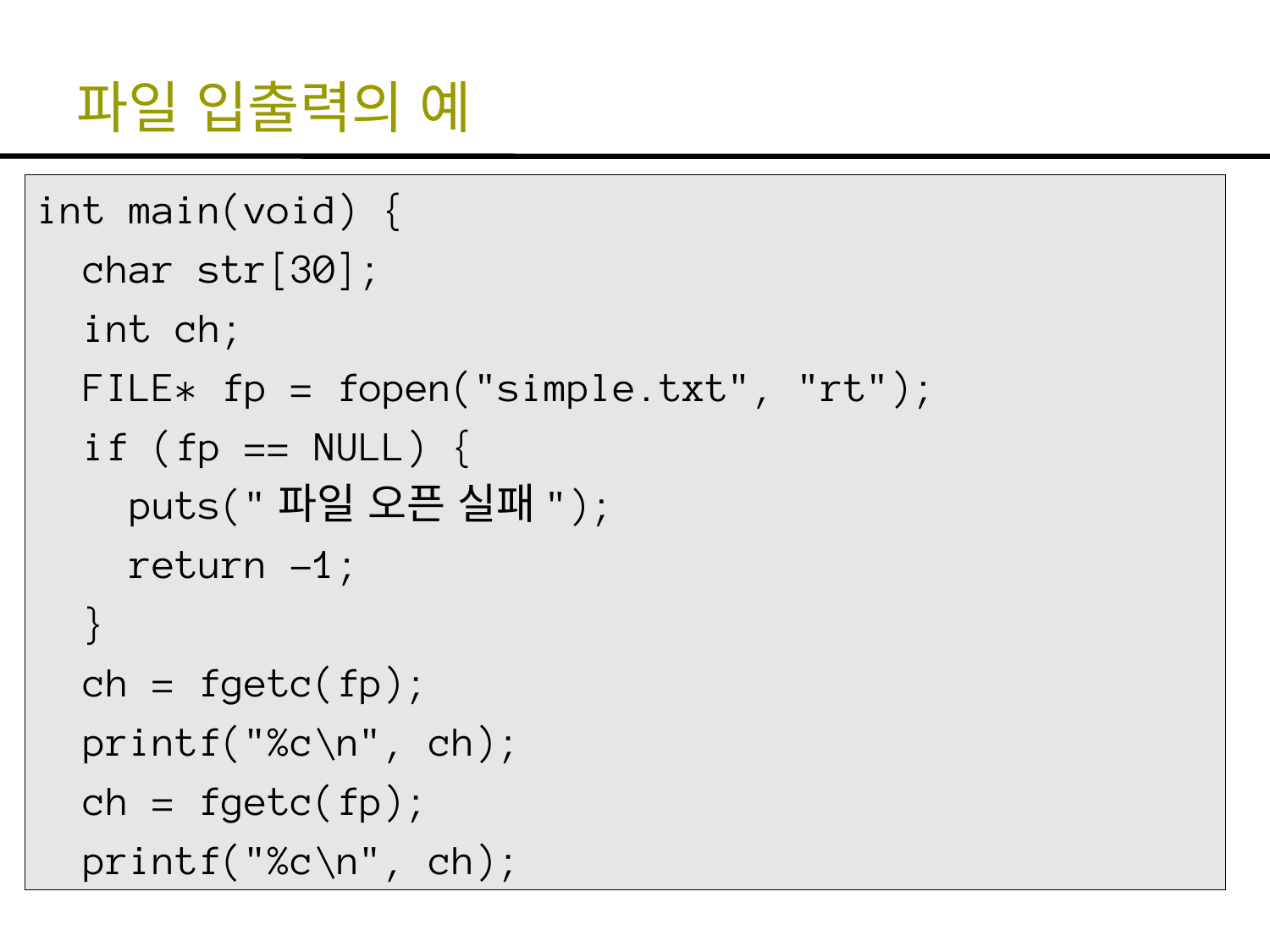

# 파일 입출력의 예
int main(void) {
  char str[30];
  int ch;
  FILE* fp = fopen("simple.txt", "rt");
  if (fp == NULL) {
    puts("파일 오픈 실패");
    return -1;
  }
  ch = fgetc(fp);
  printf("%c\n", ch);
  ch = fgetc(fp);
  printf("%c\n", ch);